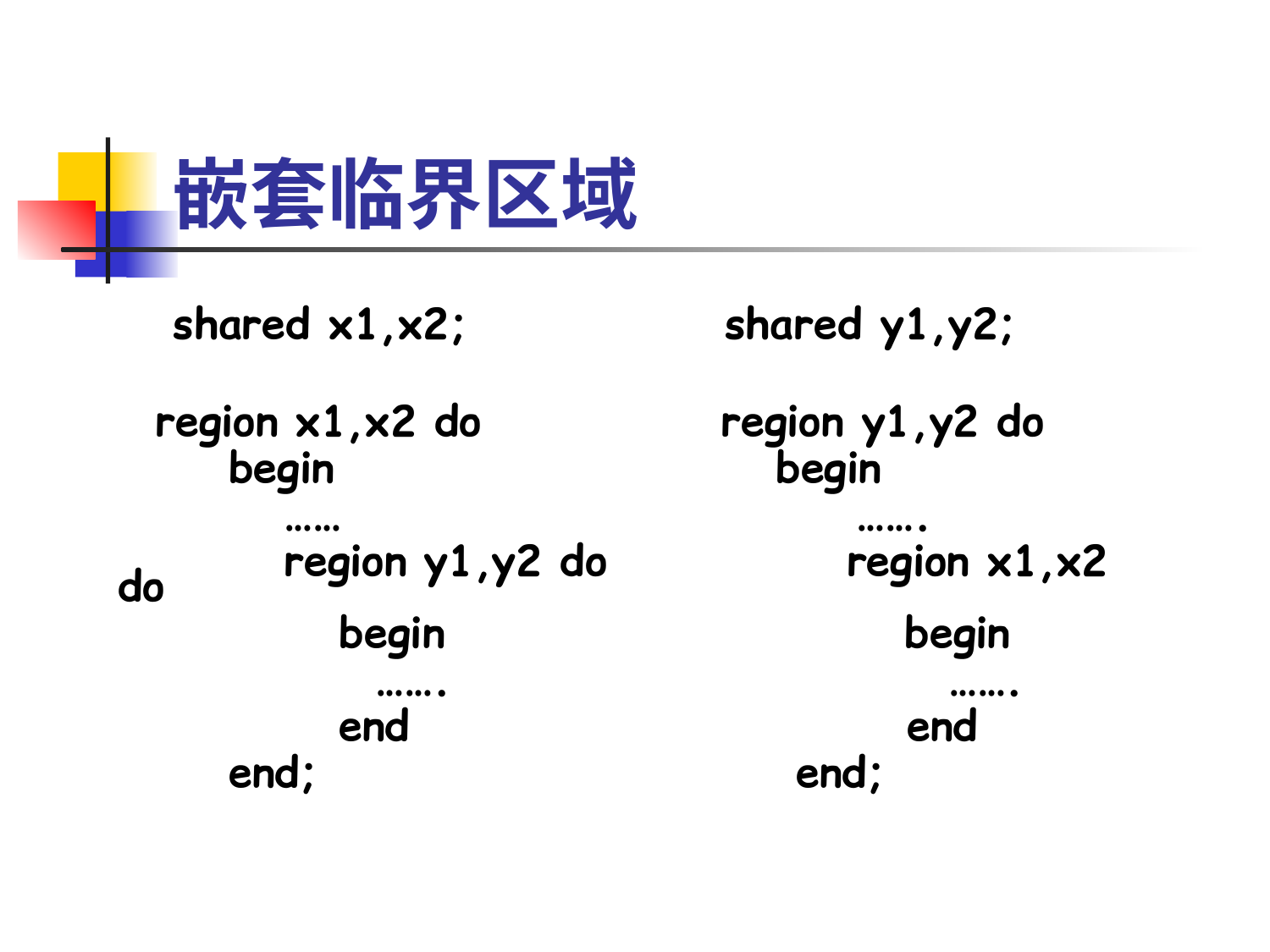

# 嵌套临界区域
   shared x1,x2;              shared y1,y2;

  region x1,x2 do             region y1,y2 do
      begin                        begin
         ……                            …….
         region y1,y2 do             region x1,x2 do
            begin                         begin
              …….                           …….
            end                           end
      end;                          end;